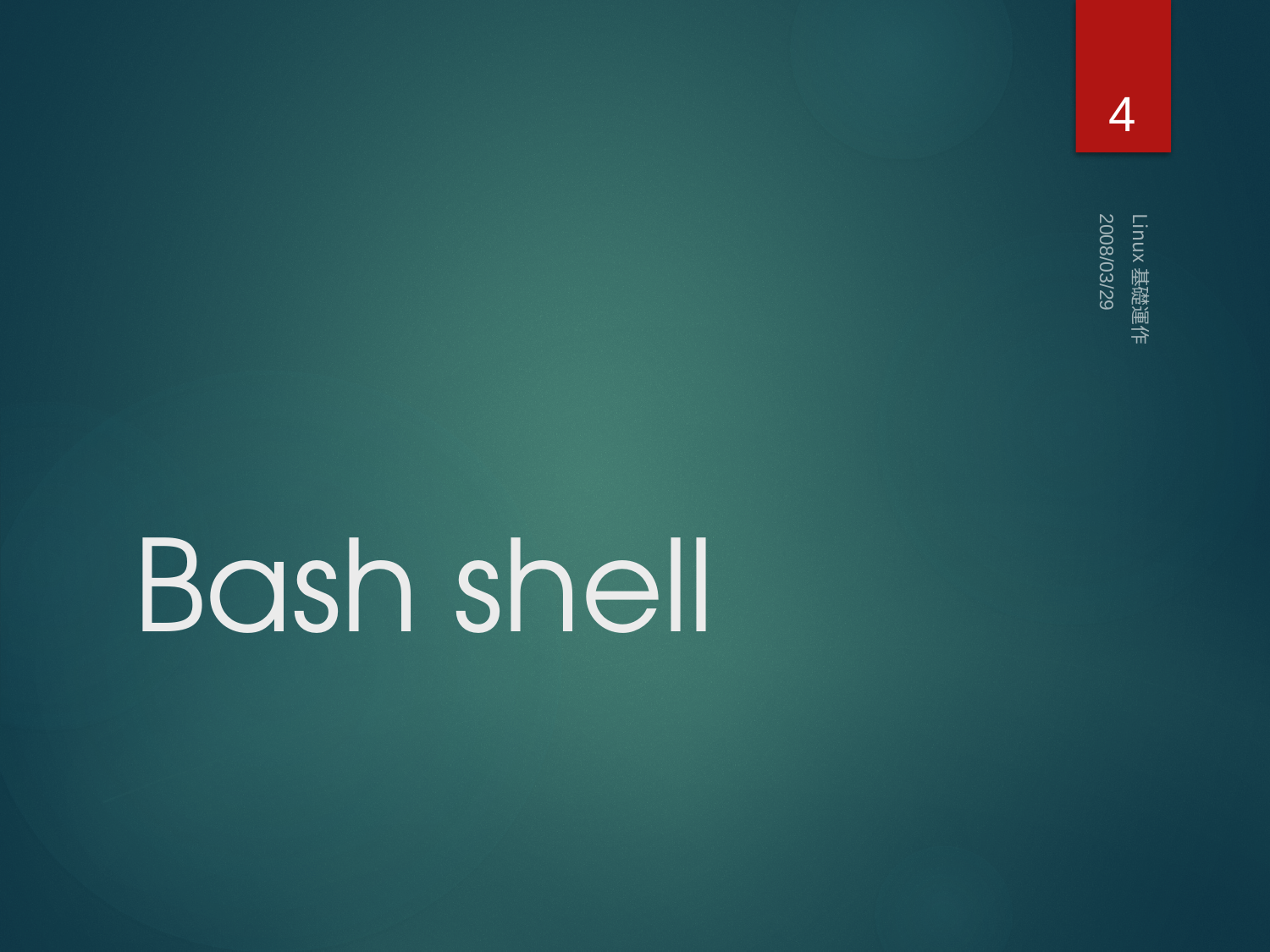

4
# Bash shell
2008/03/29
Linux 基礎運作